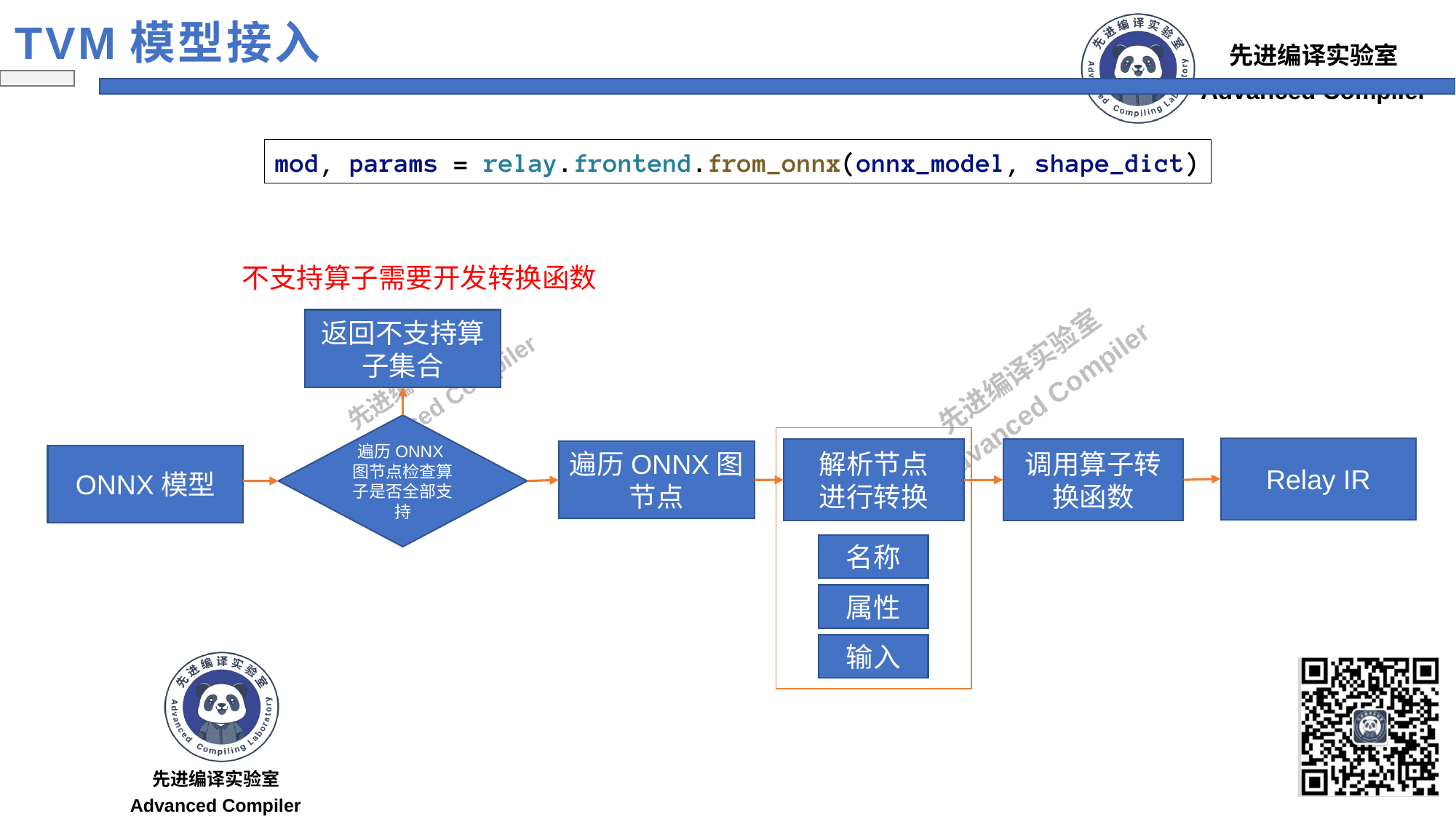

TVM模型接入

mod, params = relay.frontend.from_onnx(onnx_model, shape_dict)
不支持算子需要开发转换函数
返回不支持算子集合
遍历ONNX图节点检查算子是否全部支持

Relay IR
解析节点
进行转换
调用算子转换函数
遍历ONNX图节点
ONNX模型
名称
属性
输入